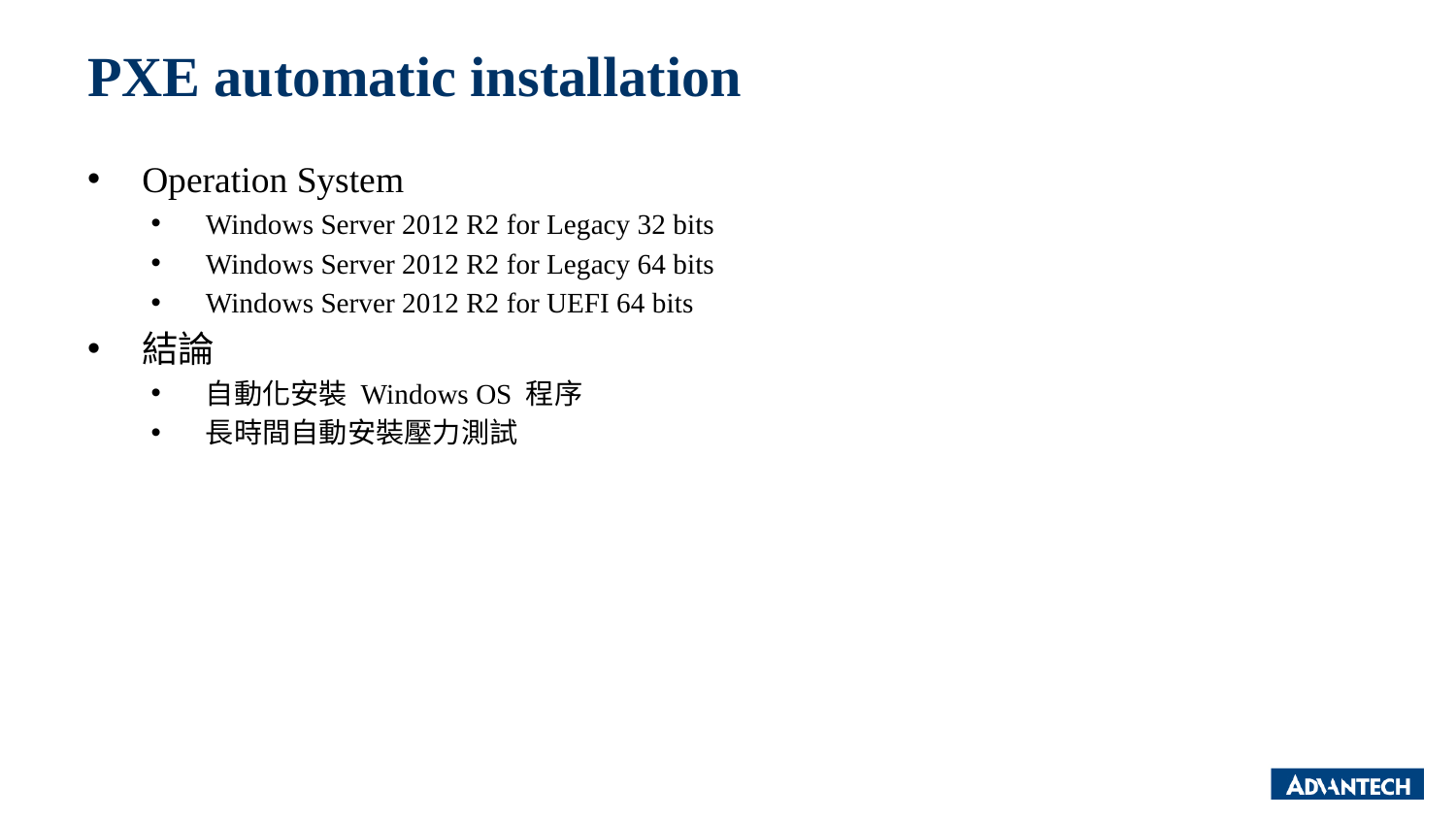

# PXE automatic installation
Operation System
Windows Server 2012 R2 for Legacy 32 bits
Windows Server 2012 R2 for Legacy 64 bits
Windows Server 2012 R2 for UEFI 64 bits
結論
自動化安裝 Windows OS 程序
長時間自動安裝壓力測試